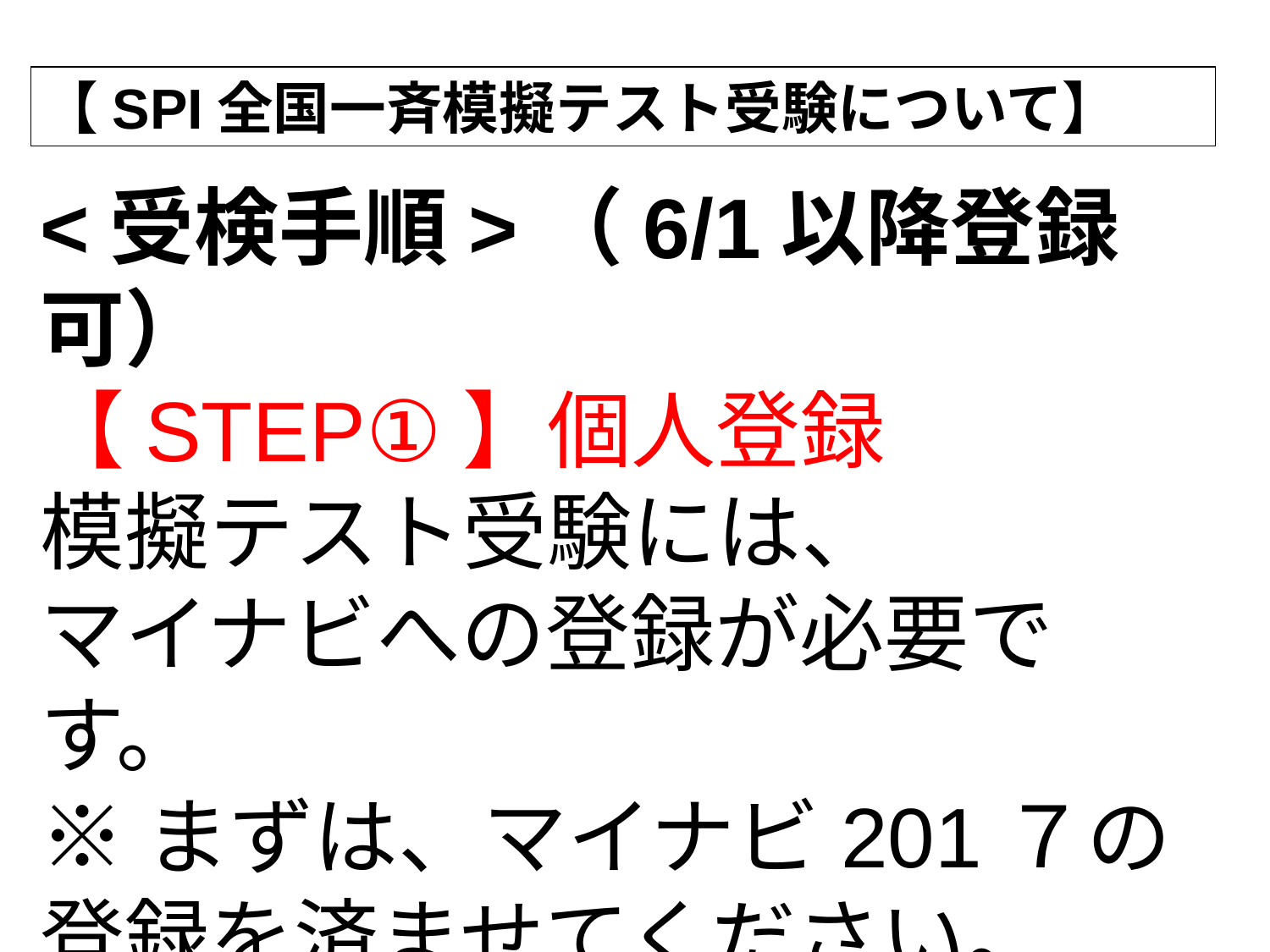

【SPI全国一斉模擬テスト受験について】

<受検手順>（6/1以降登録可）
【STEP①】個人登録
模擬テスト受験には、
マイナビへの登録が必要です。
※まずは、マイナビ201７の登録を済ませてください。